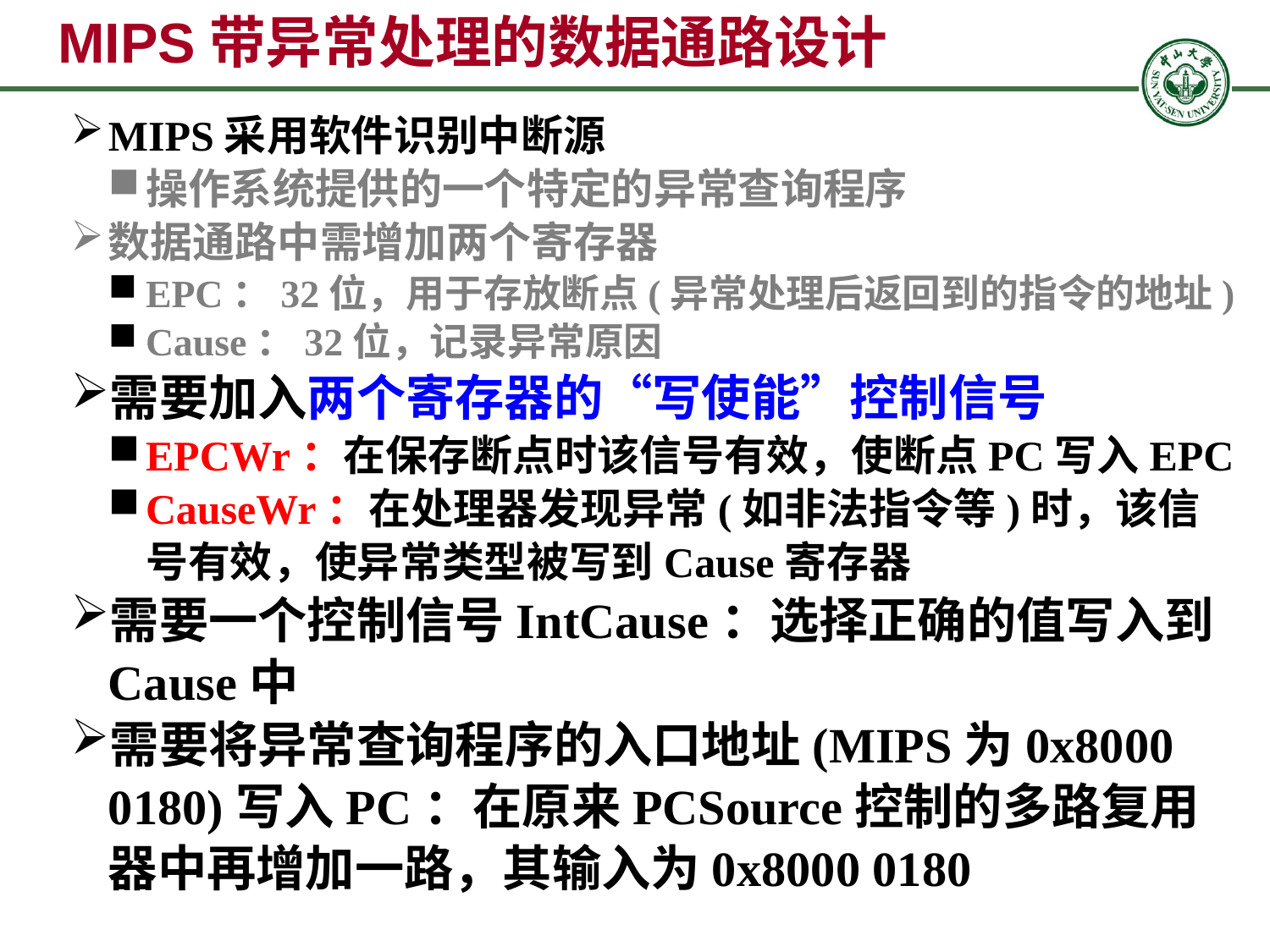

# MIPS带异常处理的数据通路设计
MIPS采用软件识别中断源
操作系统提供的一个特定的异常查询程序
数据通路中需增加两个寄存器
EPC：32位，用于存放断点(异常处理后返回到的指令的地址)
Cause：32位，记录异常原因
需要加入两个寄存器的“写使能”控制信号
EPCWr：在保存断点时该信号有效，使断点PC写入EPC
CauseWr：在处理器发现异常(如非法指令等)时，该信号有效，使异常类型被写到Cause寄存器
需要一个控制信号IntCause：选择正确的值写入到Cause中
需要将异常查询程序的入口地址(MIPS为0x8000 0180)写入PC：在原来PCSource控制的多路复用器中再增加一路，其输入为0x8000 0180